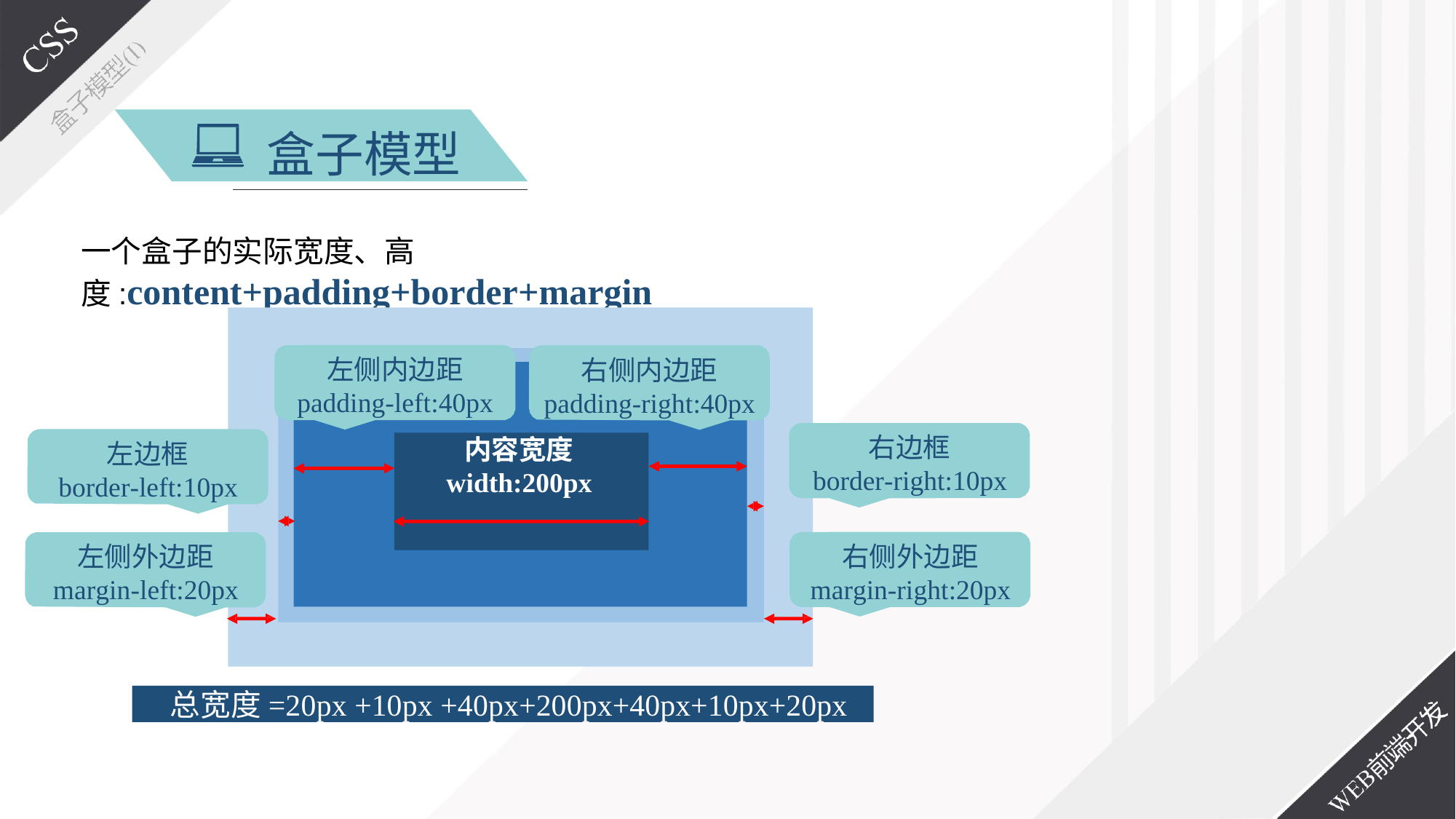

# 盒子模型

一个盒子的实际宽度、高度:content+padding+border+margin

左侧内边距
padding-left:40px

右侧内边距
padding-right:40px

右边框
border-right:10px

左边框
border-left:10px

内容宽度
width:200px

右侧外边距
margin-right:20px

左侧外边距
margin-left:20px

总宽度=20px +10px +40px+200px+40px+10px+20px